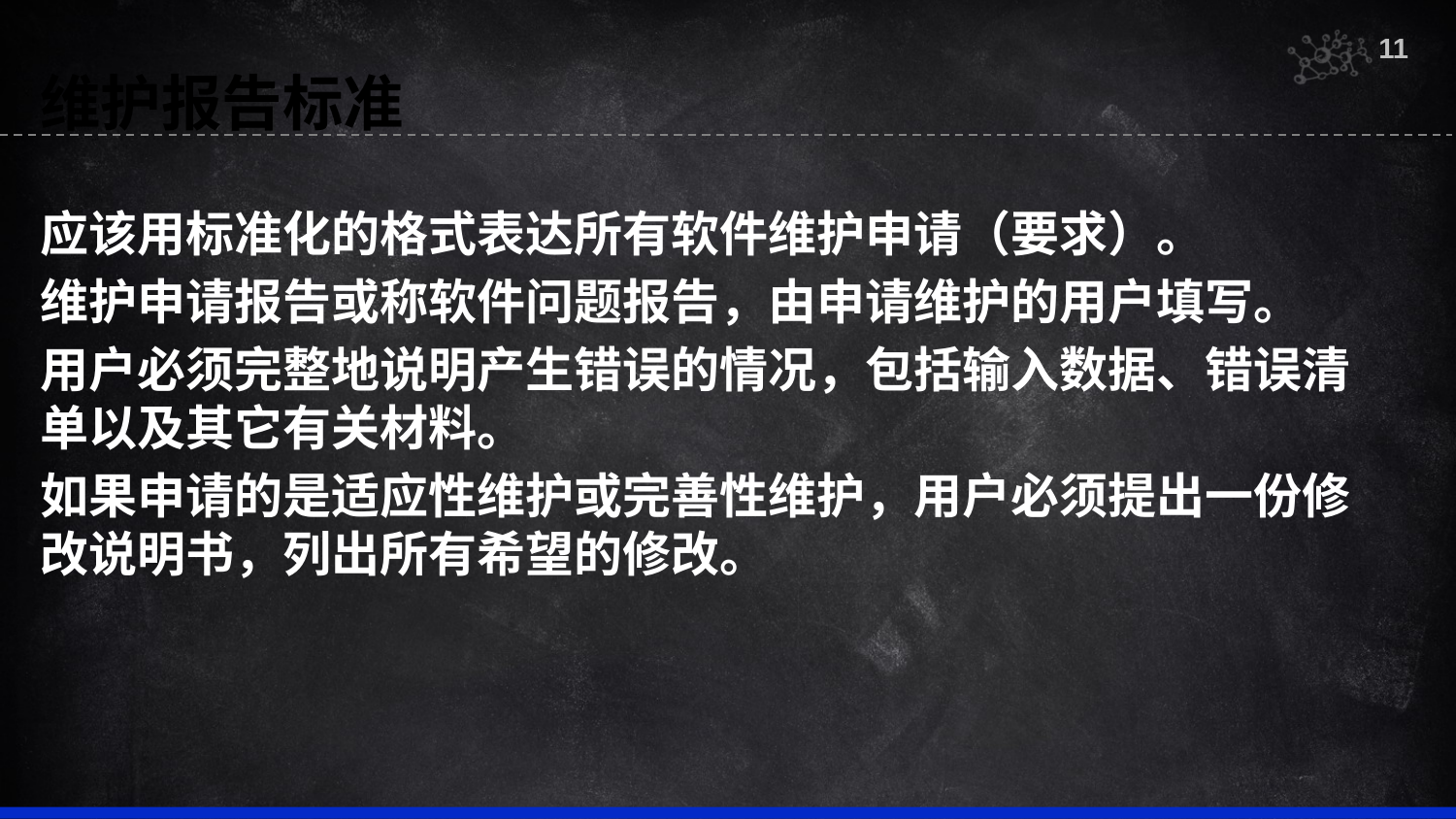

11
维护报告标准
应该用标准化的格式表达所有软件维护申请（要求）。
维护申请报告或称软件问题报告，由申请维护的用户填写。
用户必须完整地说明产生错误的情况，包括输入数据、错误清单以及其它有关材料。
如果申请的是适应性维护或完善性维护，用户必须提出一份修改说明书，列出所有希望的修改。